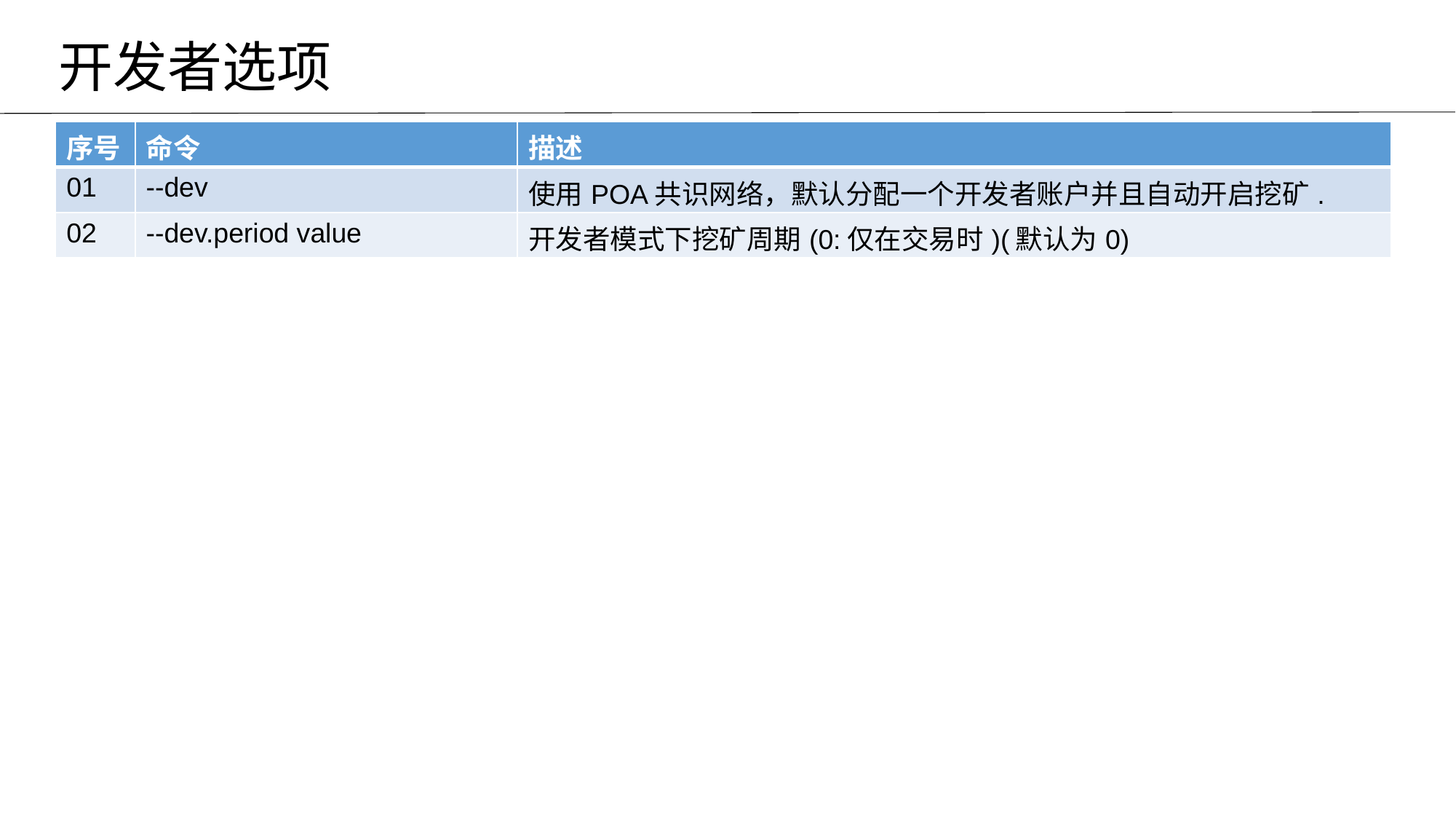

开发者选项
| 序号 | 命令 | 描述 |
| --- | --- | --- |
| 01 | --dev | 使用POA共识网络，默认分配一个开发者账户并且自动开启挖矿. |
| 02 | --dev.period value | 开发者模式下挖矿周期(0:仅在交易时)(默认为0) |